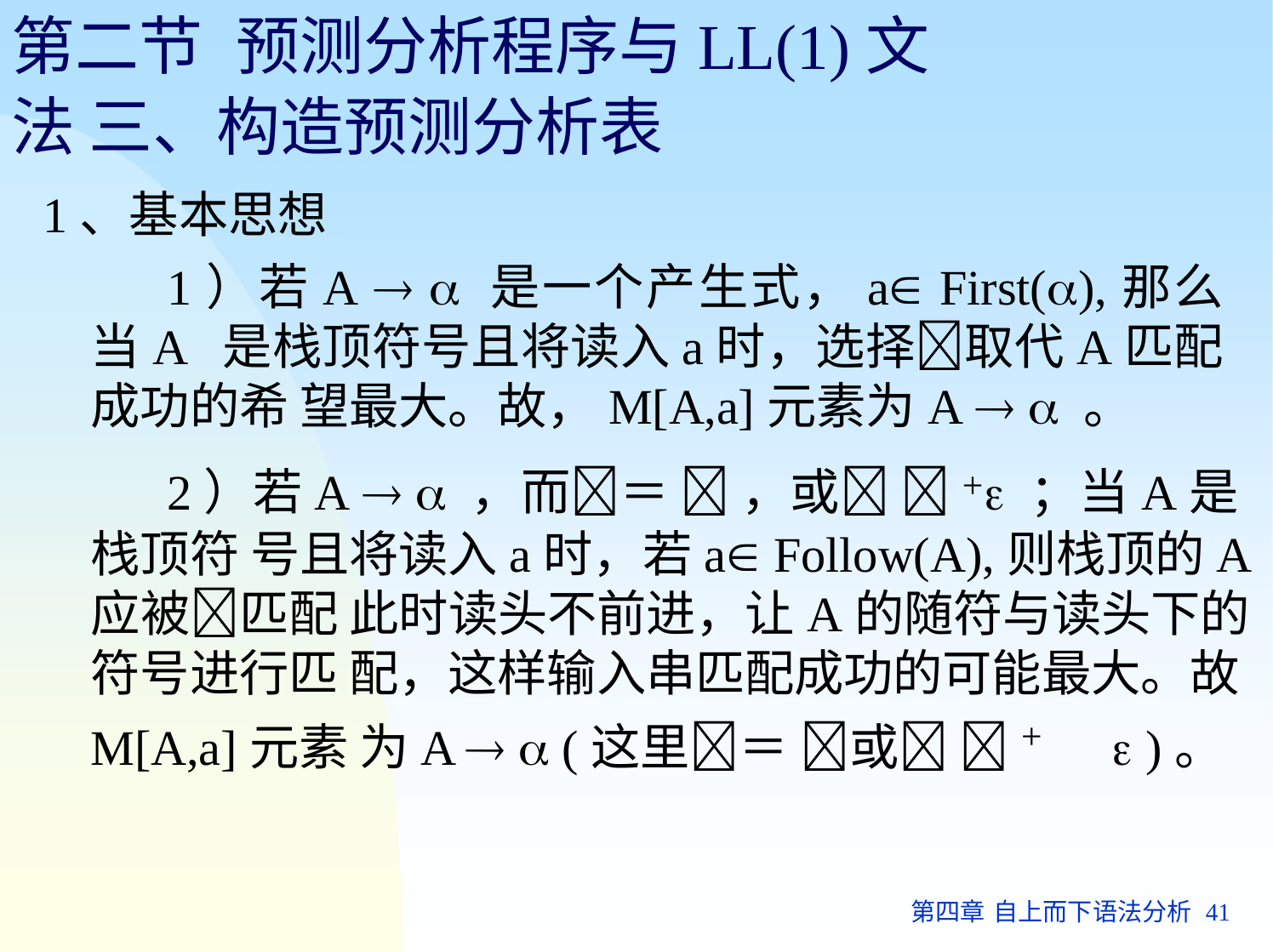

# 第二节	预测分析程序与LL(1)文法 三、构造预测分析表
1、基本思想
1）若A → α 是一个产生式，a∈ First(α),那么当A  是栈顶符号且将读入a时，选择α取代A匹配成功的希 望最大。故，M[A,a]元素为A → α 。
2）若A → α ，而α＝ ε ，或α →+	ε ；当A是栈顶符 号且将读入a时，若a∈ Follow(A),则栈顶的A应被ε匹配 此时读头不前进，让A的随符与读头下的符号进行匹 配，这样输入串匹配成功的可能最大。故M[A,a]元素 为A → α (这里α＝ ε或α →+	ε )。
第四章 自上而下语法分析 41